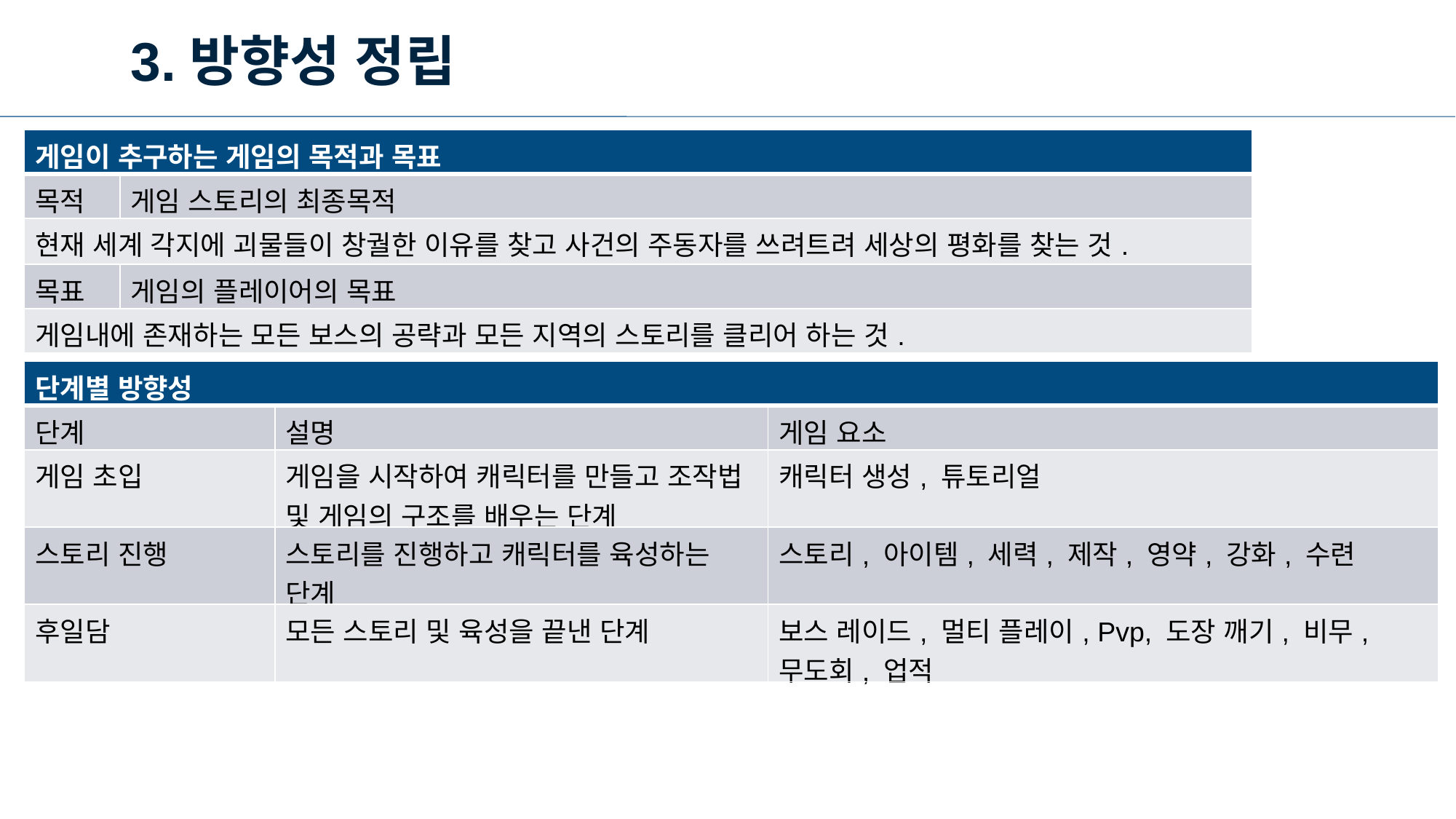

3.방향성 정립
| 게임이 추구하는 게임의 목적과 목표 |  |
| --- | --- |
| 목적 | 게임 스토리의 최종목적 |
| 현재 세계 각지에 괴물들이 창궐한 이유를 찾고 사건의 주동자를 쓰려트려 세상의 평화를 찾는 것. |  |
| 목표 | 게임의 플레이어의 목표 |
| 게임내에 존재하는 모든 보스의 공략과 모든 지역의 스토리를 클리어 하는 것. |  |
| 단계별 방향성 |  |  |
| --- | --- | --- |
| 단계 | 설명 | 게임 요소 |
| 게임 초입 | 게임을 시작하여 캐릭터를 만들고 조작법 및 게임의 구조를 배우는 단계 | 캐릭터 생성, 튜토리얼 |
| 스토리 진행 | 스토리를 진행하고 캐릭터를 육성하는 단계 | 스토리, 아이템, 세력, 제작, 영약, 강화, 수련 |
| 후일담 | 모든 스토리 및 육성을 끝낸 단계 | 보스 레이드, 멀티 플레이, Pvp, 도장 깨기, 비무, 무도회, 업적 |